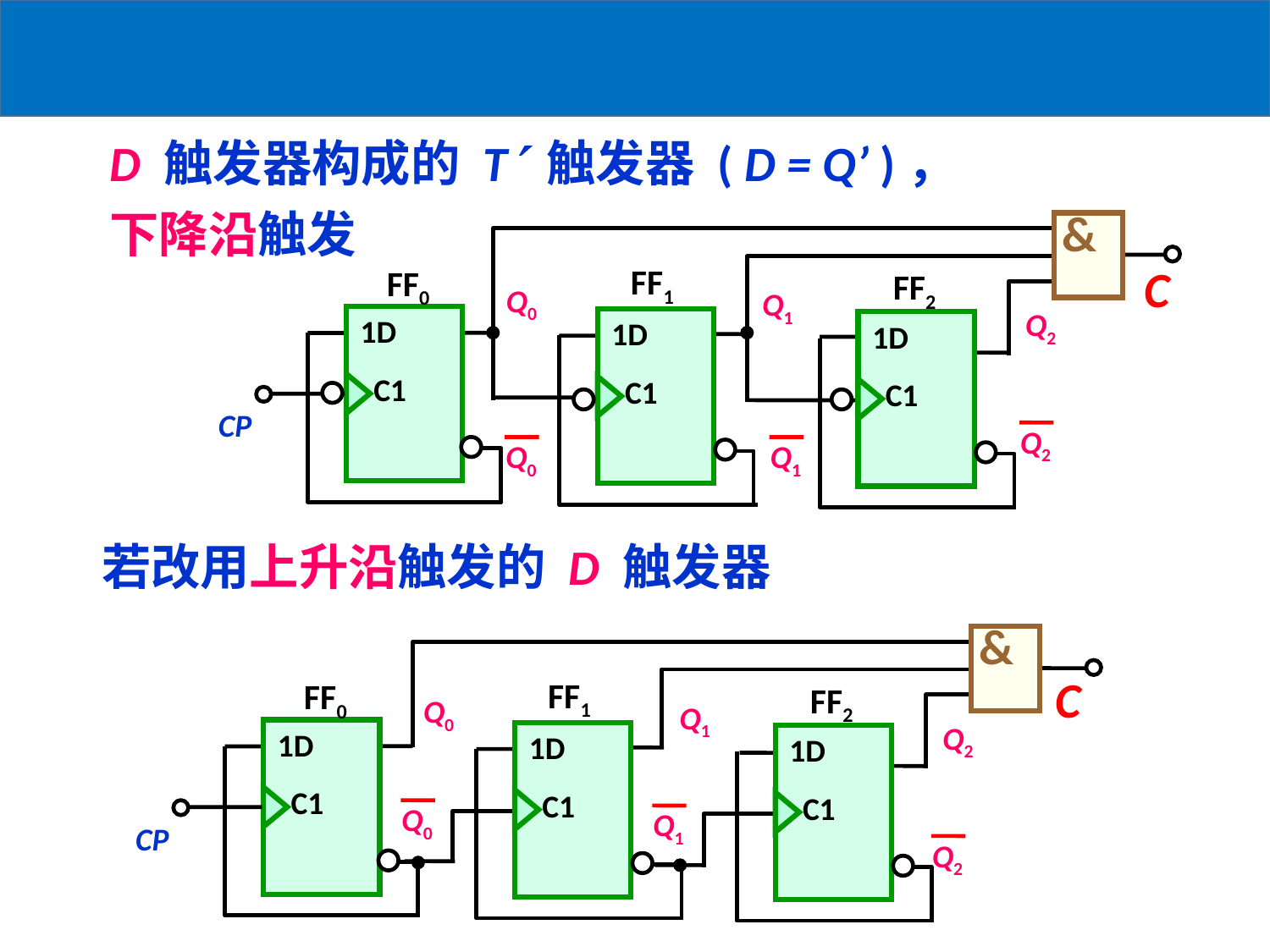

D 触发器构成的 T′ 触发器 ( D = Q’ )，
下降沿触发

&

C
FF1

FF0
FF2
Q0
Q1

Q2

1D

1D
1D

C1
C1
C1

CP

Q2

Q0

Q1

若改用上升沿触发的 D 触发器

&

C
FF1

FF0
FF2
Q0
Q1

Q2

1D

1D
1D

C1
C1
C1

Q0

Q1

CP

Q2